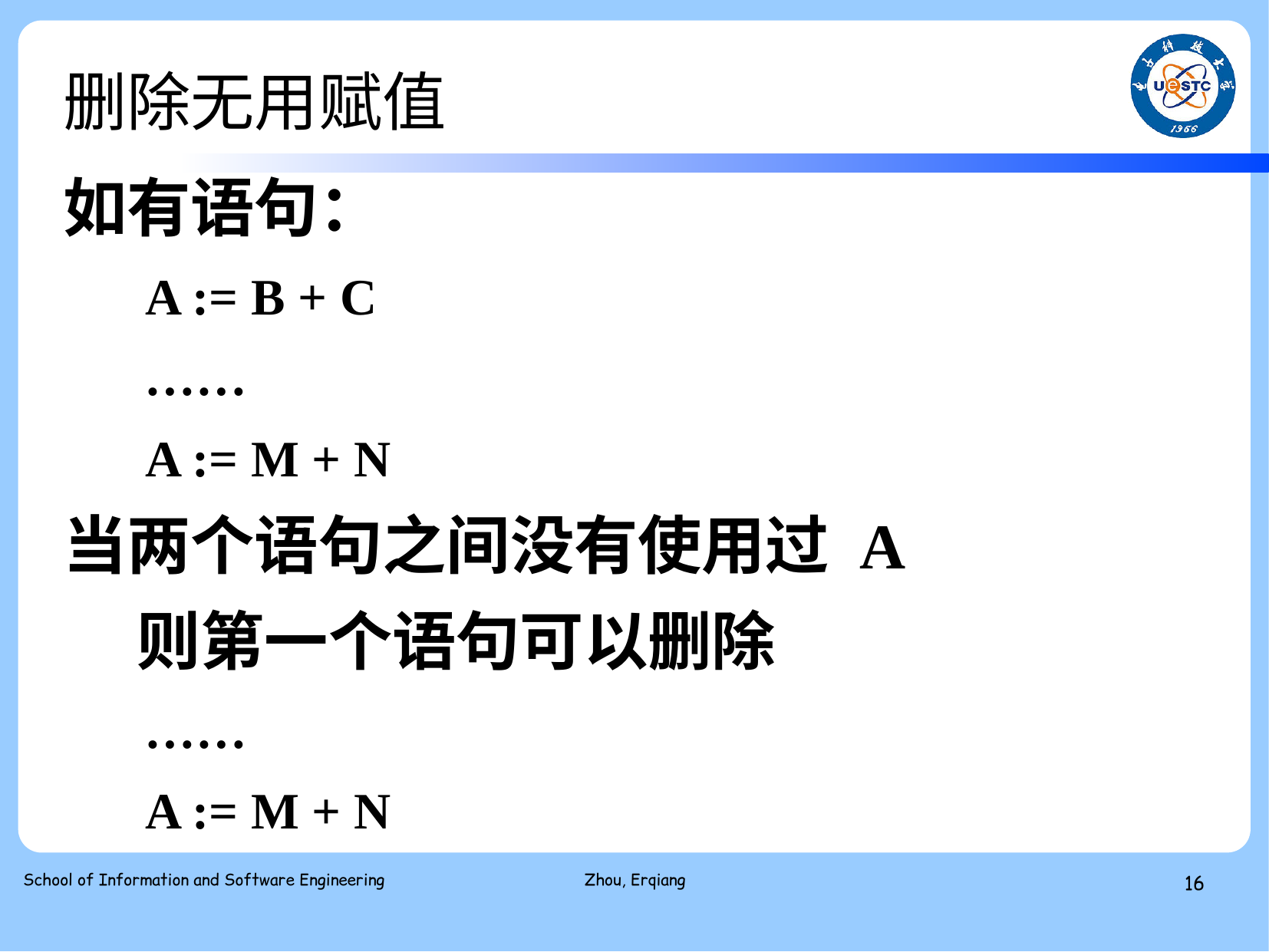

# 删除无用赋值
如有语句：
	   A := B + C
	   ……
	   A := M + N
当两个语句之间没有使用过 A
    则第一个语句可以删除
	   ……
	   A := M + N
 School of Information and Software Engineering
Zhou, Erqiang
16